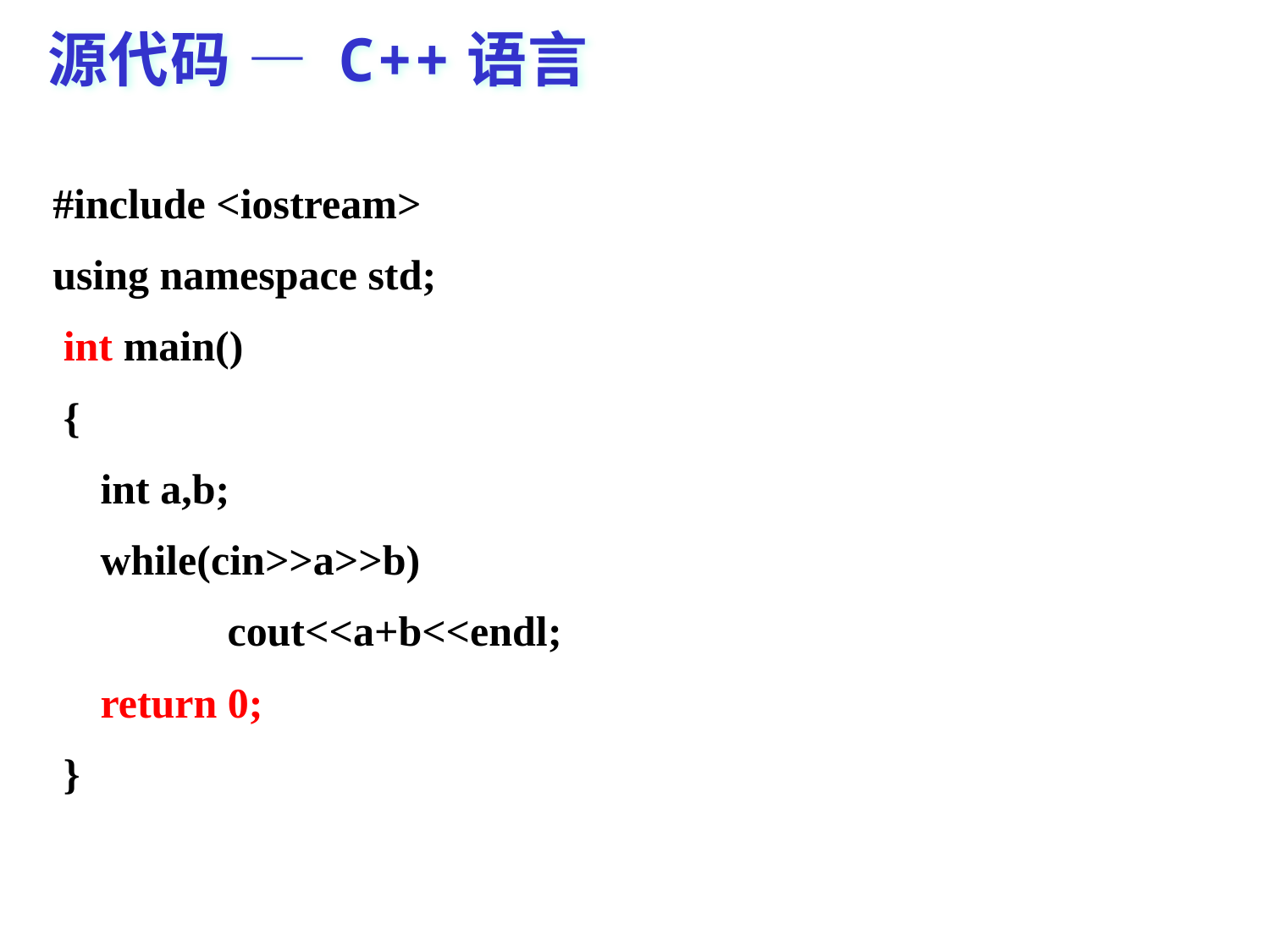

# 源代码 — C++语言
#include <iostream>
using namespace std;
 int main()
 {
	int a,b;
	while(cin>>a>>b)
		cout<<a+b<<endl;
	return 0;
 }